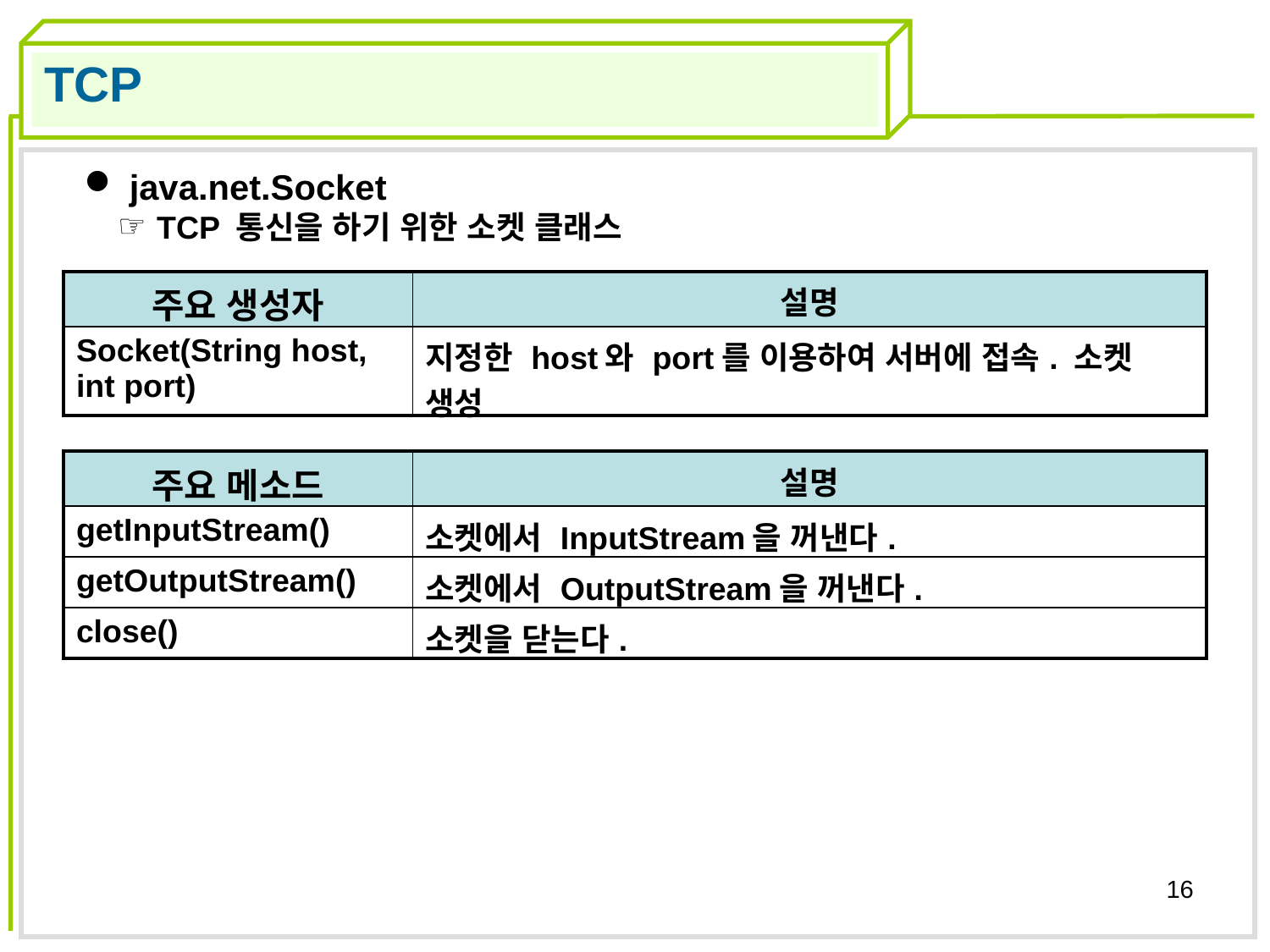

TCP
 java.net.Socket
 TCP 통신을 하기 위한 소켓 클래스
| 주요 생성자 | 설명 |
| --- | --- |
| Socket(String host, int port) | 지정한 host와 port를 이용하여 서버에 접속. 소켓 생성 |
| 주요 메소드 | 설명 |
| --- | --- |
| getInputStream() | 소켓에서 InputStream을 꺼낸다. |
| getOutputStream() | 소켓에서 OutputStream을 꺼낸다. |
| close() | 소켓을 닫는다. |
16